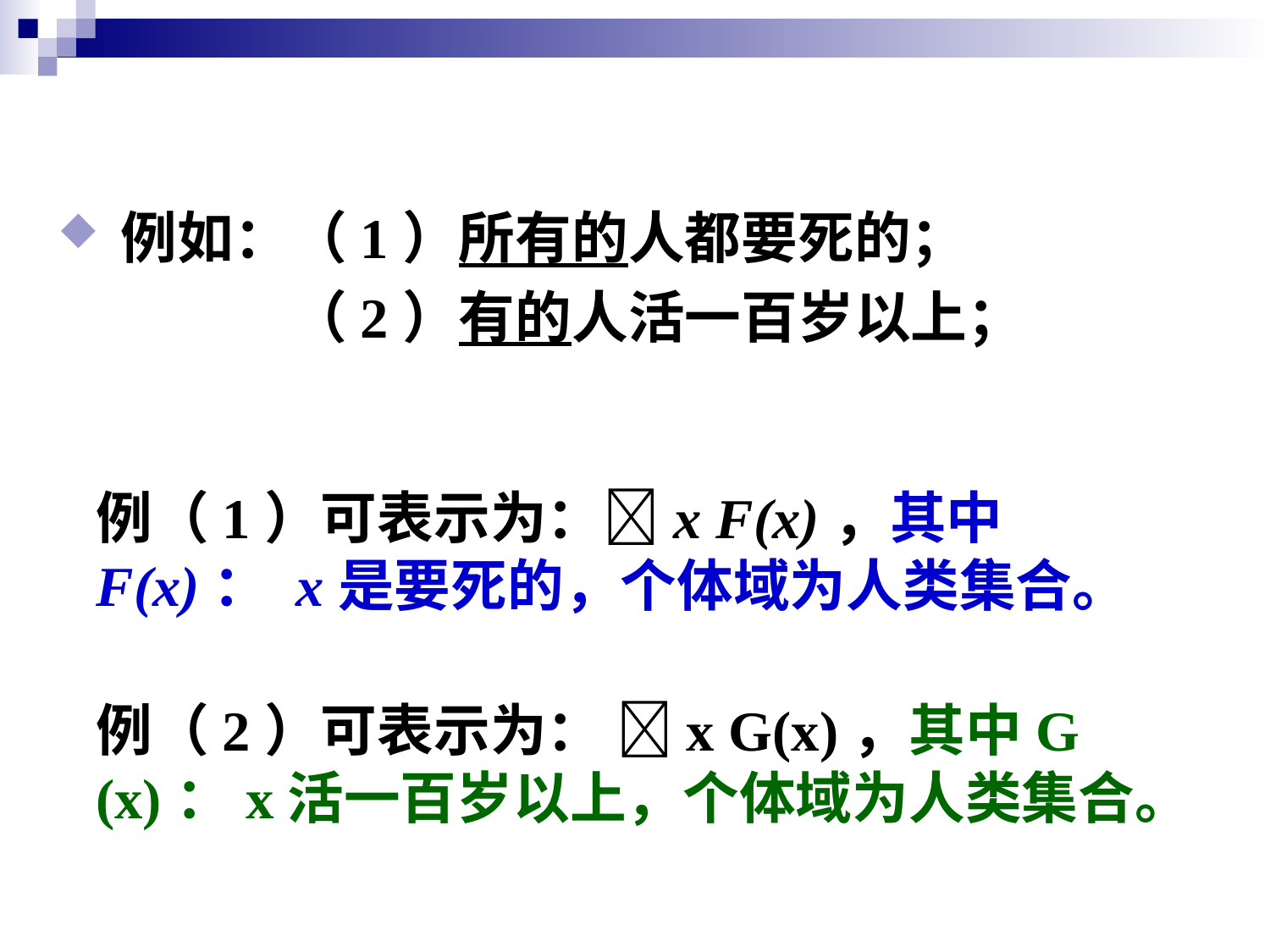

例如：（1）所有的人都要死的；
                 （2）有的人活一百岁以上；
例（1）可表示为：∀x F(x)，其中F(x)： x是要死的，个体域为人类集合。
例（2）可表示为： ∃x G(x)，其中G (x)：x活一百岁以上，个体域为人类集合。
16